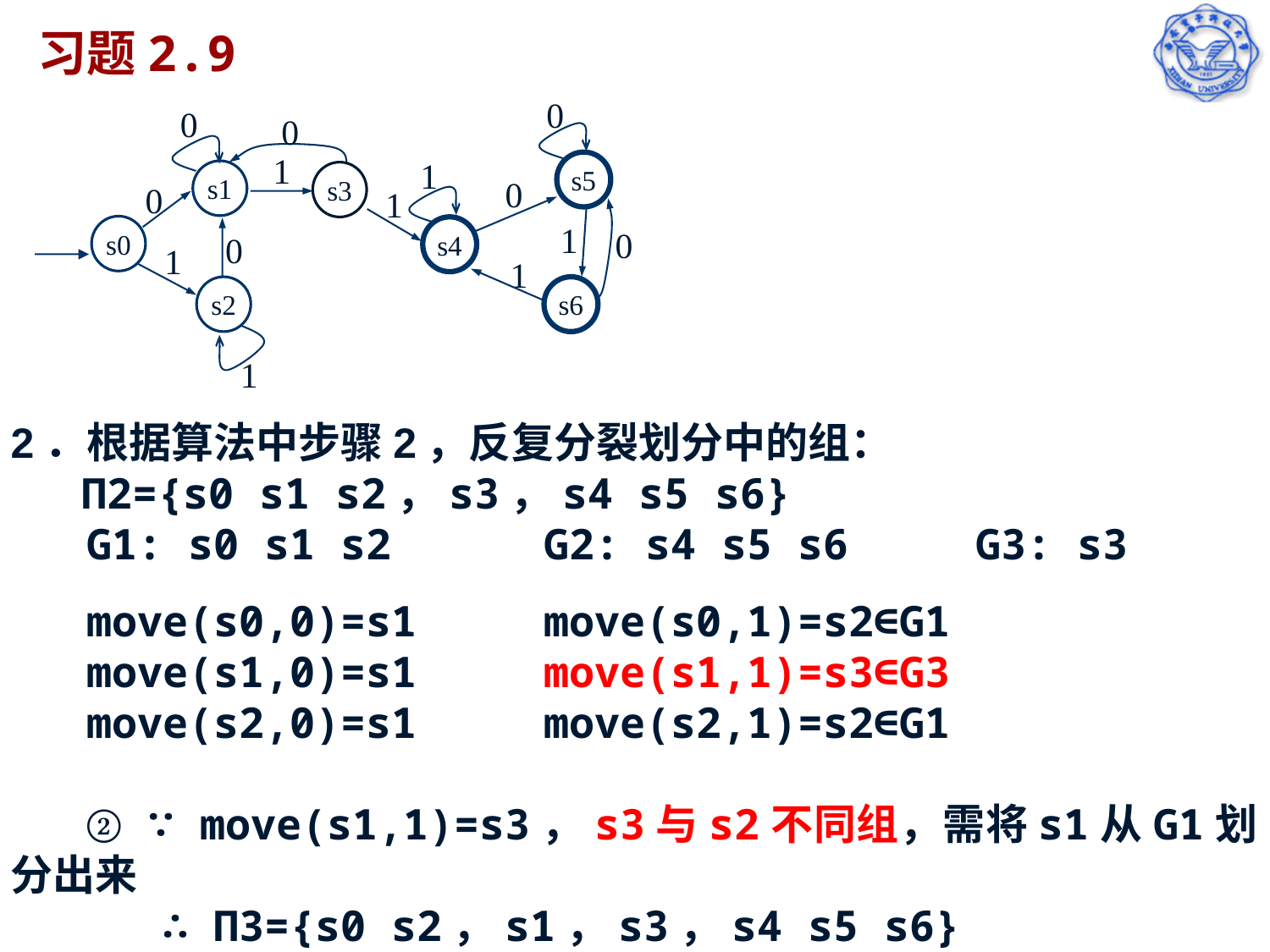

# 习题2.9
0
0
0

1
1
s5
s1
s3
0
0
1

1
s0
0
s4

0
1

1

s2
s6

1

2．根据算法中步骤2，反复分裂划分中的组：
      Π2={s0 s1 s2，s3，s4 s5 s6}
   G1: s0 s1 s2      G2: s4 s5 s6     G3: s3

   move(s0,0)=s1     move(s0,1)=s2∈G1
   move(s1,0)=s1     move(s1,1)=s3∈G3
   move(s2,0)=s1     move(s2,1)=s2∈G1

      ② ∵ move(s1,1)=s3，s3与s2不同组，需将s1从G1划分出来
      ∴ Π3={s0 s2，s1，s3，s4 s5 s6}